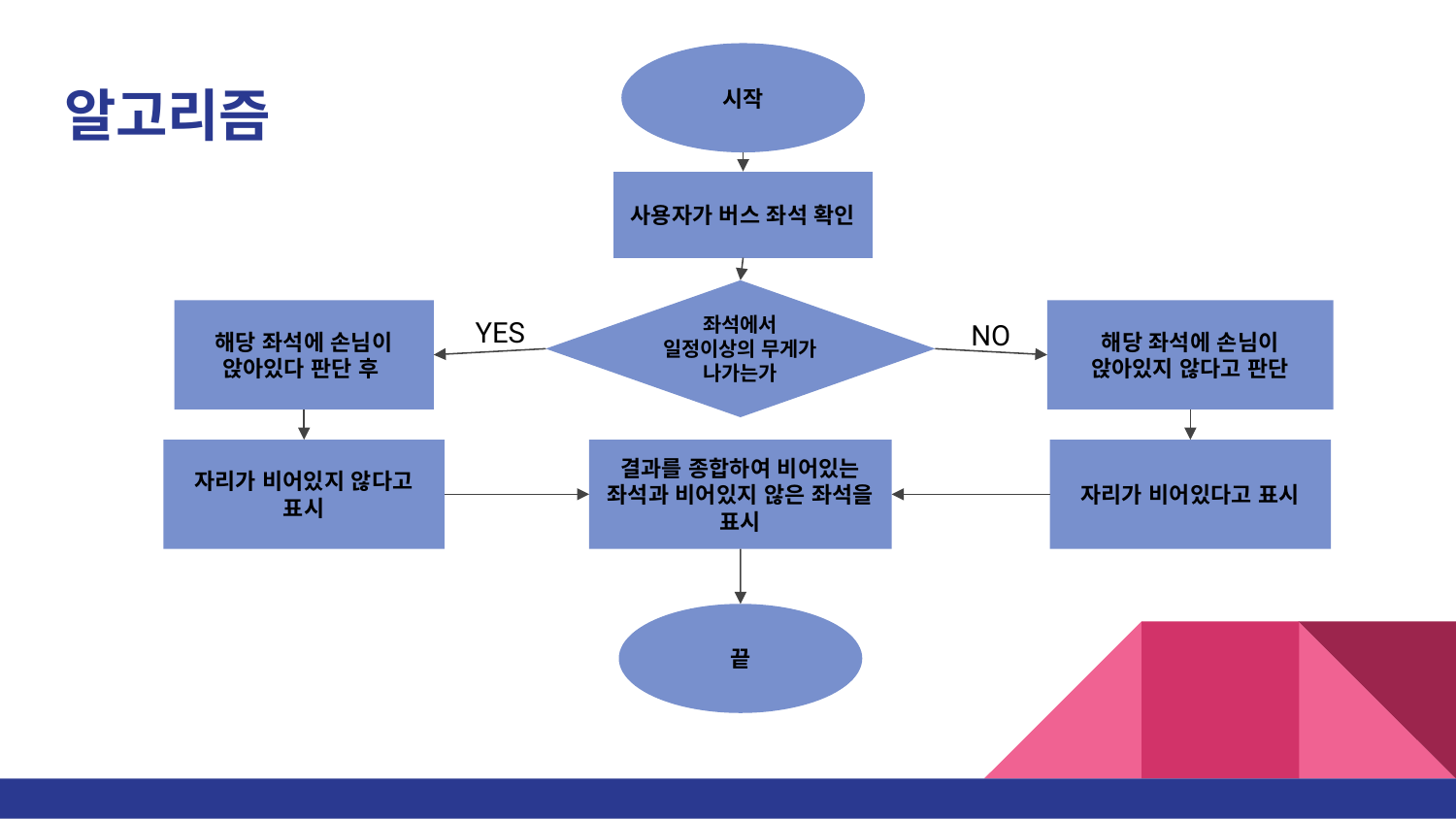

시작
# 알고리즘
사용자가 버스 좌석 확인
좌석에서 일정이상의 무게가 나가는가
해당 좌석에 손님이 앉아있다 판단 후
YES
해당 좌석에 손님이 앉아있지 않다고 판단
NO
자리가 비어있지 않다고 표시
결과를 종합하여 비어있는 좌석과 비어있지 않은 좌석을 표시
자리가 비어있다고 표시
끝